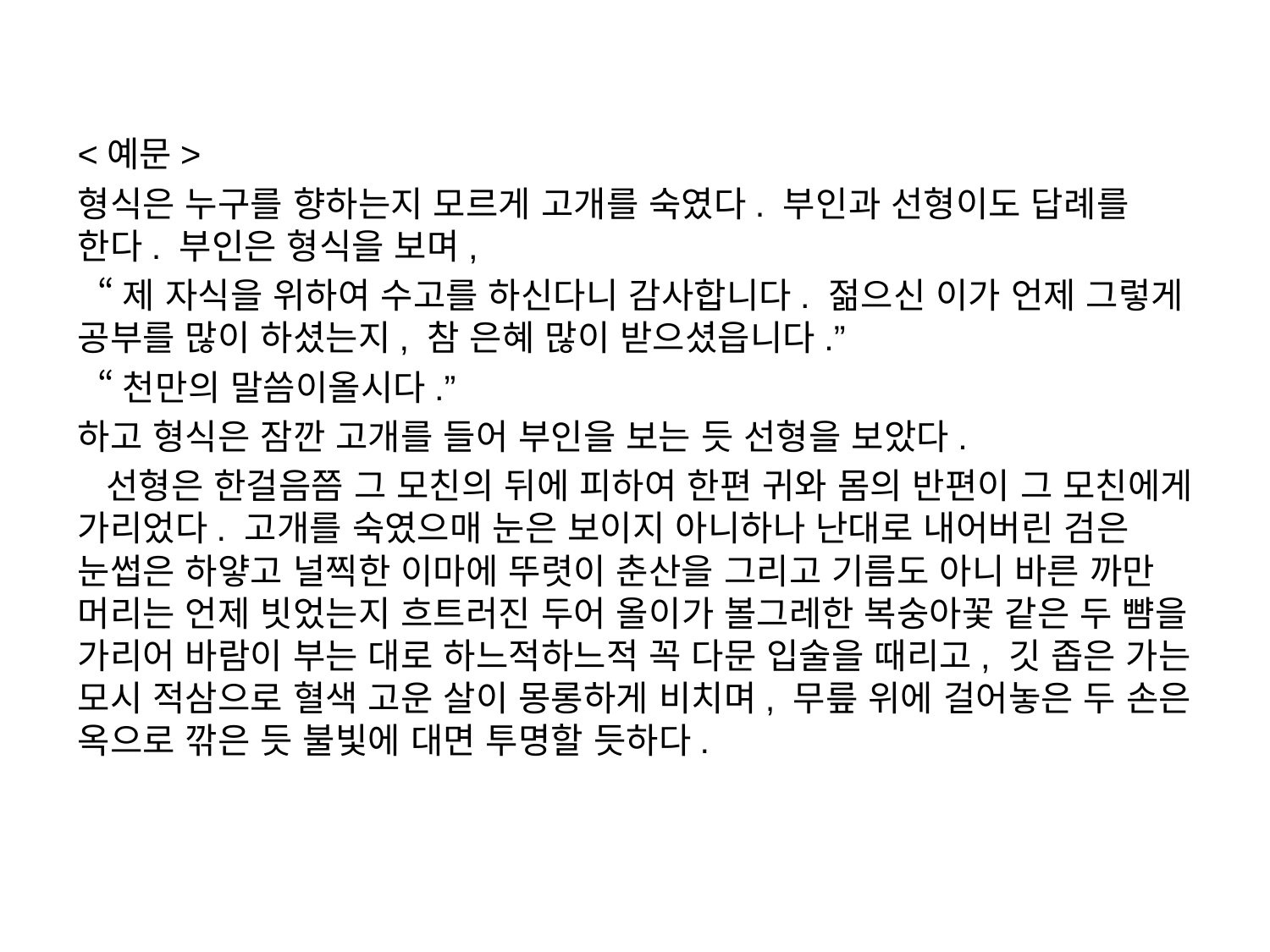

<예문>
형식은 누구를 향하는지 모르게 고개를 숙였다. 부인과 선형이도 답례를 한다. 부인은 형식을 보며,
  “제 자식을 위하여 수고를 하신다니 감사합니다. 젊으신 이가 언제 그렇게 공부를 많이 하셨는지, 참 은혜 많이 받으셨읍니다.”
  “천만의 말씀이올시다.”
하고 형식은 잠깐 고개를 들어 부인을 보는 듯 선형을 보았다.
  선형은 한걸음쯤 그 모친의 뒤에 피하여 한편 귀와 몸의 반편이 그 모친에게 가리었다. 고개를 숙였으매 눈은 보이지 아니하나 난대로 내어버린 검은 눈썹은 하얗고 널찍한 이마에 뚜렷이 춘산을 그리고 기름도 아니 바른 까만 머리는 언제 빗었는지 흐트러진 두어 올이가 볼그레한 복숭아꽃 같은 두 뺨을 가리어 바람이 부는 대로 하느적하느적 꼭 다문 입술을 때리고, 깃 좁은 가는 모시 적삼으로 혈색 고운 살이 몽롱하게 비치며, 무릎 위에 걸어놓은 두 손은 옥으로 깎은 듯 불빛에 대면 투명할 듯하다.